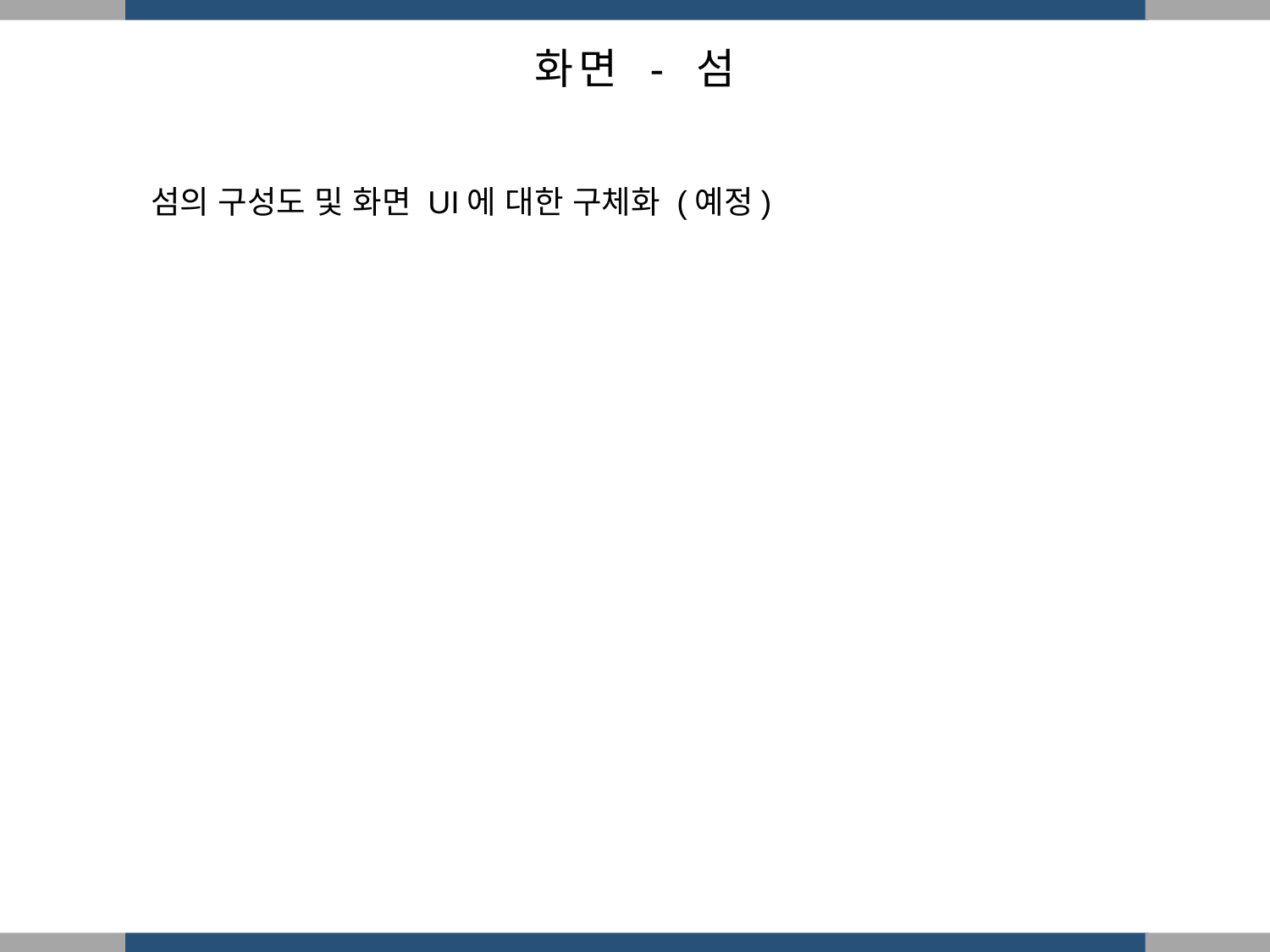

화면 - 섬
 섬의 구성도 및 화면 UI에 대한 구체화 (예정)